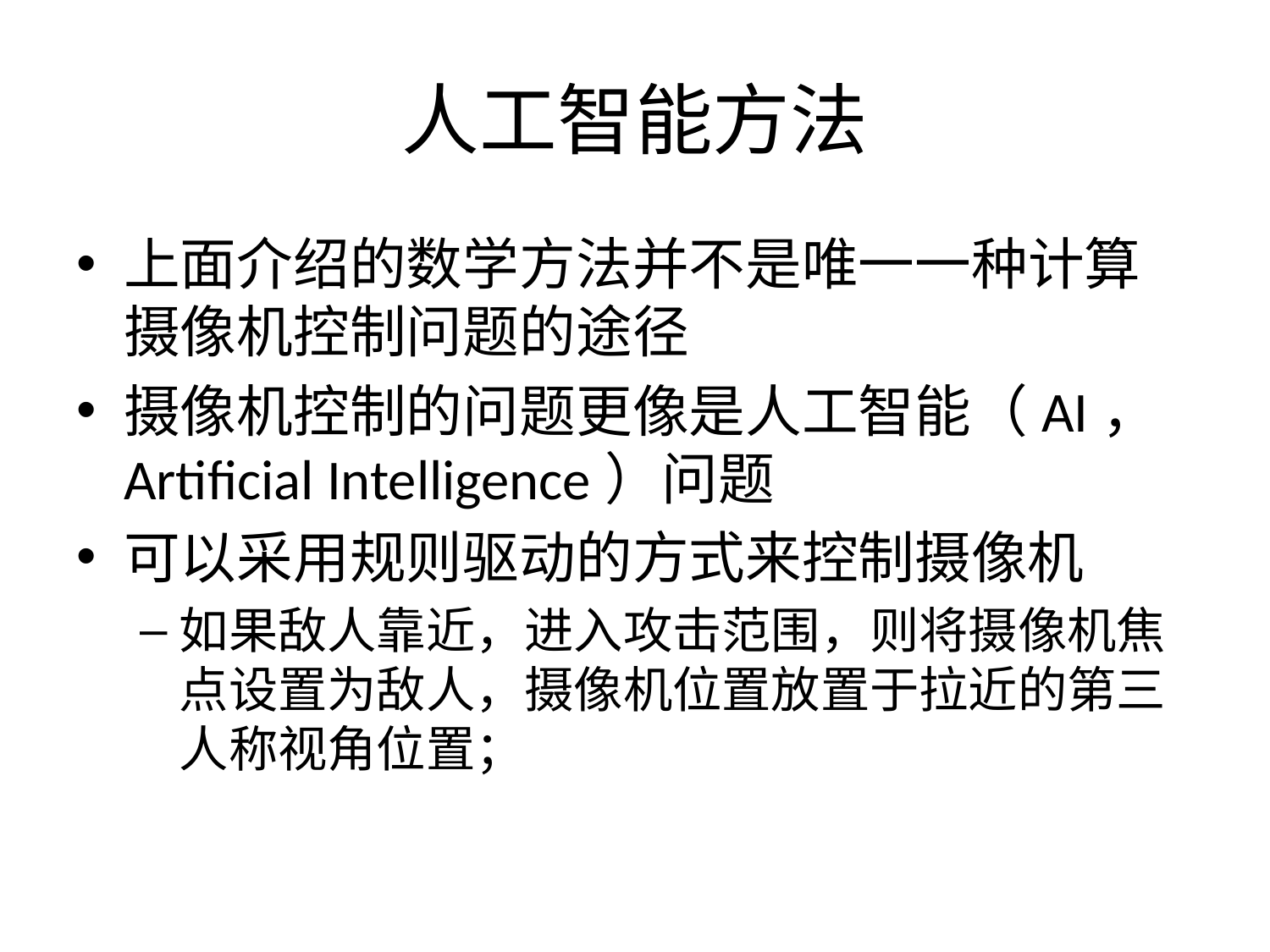

# 人工智能方法
上面介绍的数学方法并不是唯一一种计算摄像机控制问题的途径
摄像机控制的问题更像是人工智能（AI，Artificial Intelligence）问题
可以采用规则驱动的方式来控制摄像机
如果敌人靠近，进入攻击范围，则将摄像机焦点设置为敌人，摄像机位置放置于拉近的第三人称视角位置；